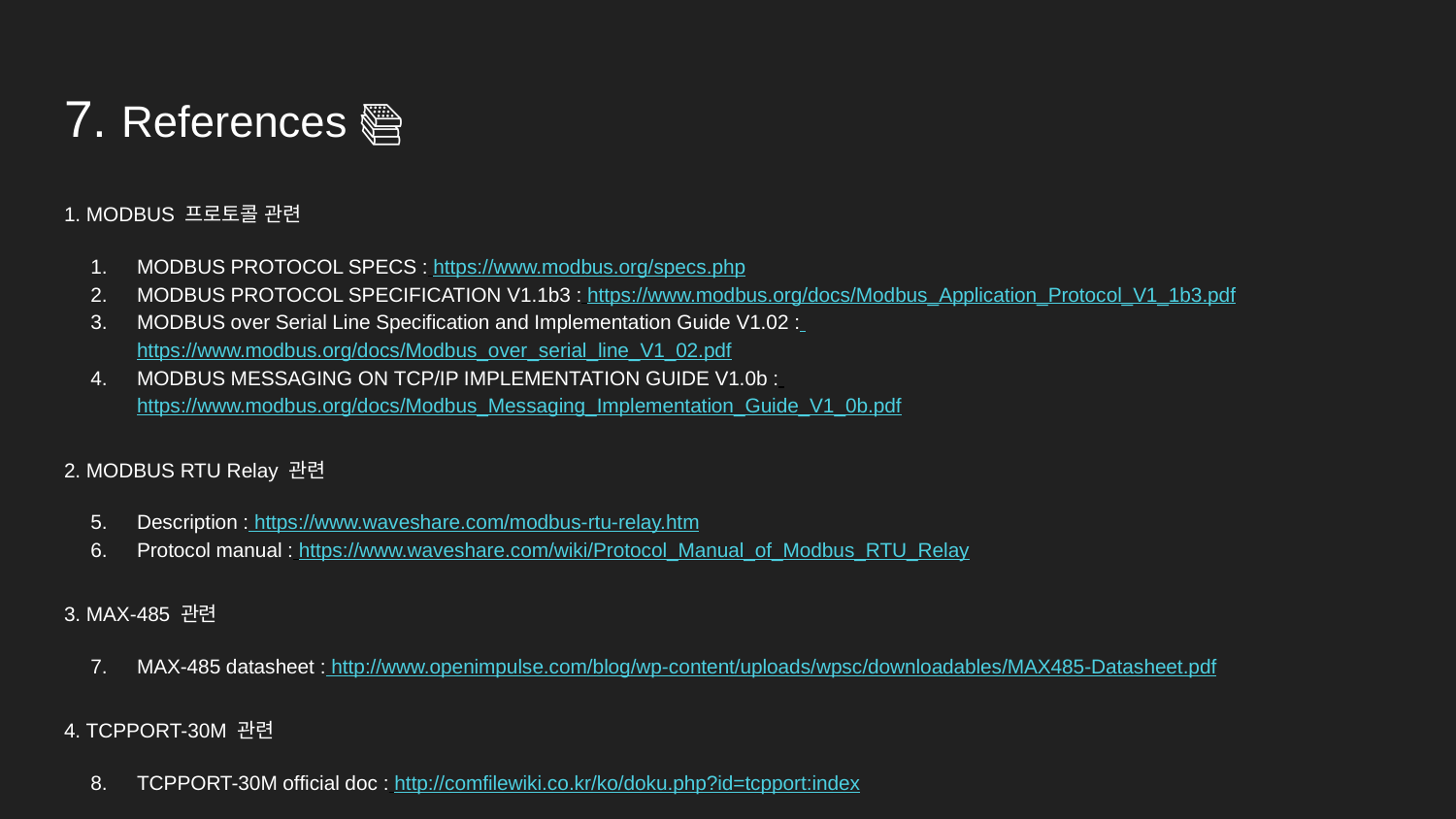

# 7. References 📚
1. MODBUS 프로토콜 관련
MODBUS PROTOCOL SPECS : https://www.modbus.org/specs.php
MODBUS PROTOCOL SPECIFICATION V1.1b3 : https://www.modbus.org/docs/Modbus_Application_Protocol_V1_1b3.pdf
MODBUS over Serial Line Specification and Implementation Guide V1.02 : https://www.modbus.org/docs/Modbus_over_serial_line_V1_02.pdf
MODBUS MESSAGING ON TCP/IP IMPLEMENTATION GUIDE V1.0b : https://www.modbus.org/docs/Modbus_Messaging_Implementation_Guide_V1_0b.pdf
2. MODBUS RTU Relay 관련
Description : https://www.waveshare.com/modbus-rtu-relay.htm
Protocol manual : https://www.waveshare.com/wiki/Protocol_Manual_of_Modbus_RTU_Relay
3. MAX-485 관련
MAX-485 datasheet : http://www.openimpulse.com/blog/wp-content/uploads/wpsc/downloadables/MAX485-Datasheet.pdf
4. TCPPORT-30M 관련
TCPPORT-30M official doc : http://comfilewiki.co.kr/ko/doku.php?id=tcpport:index